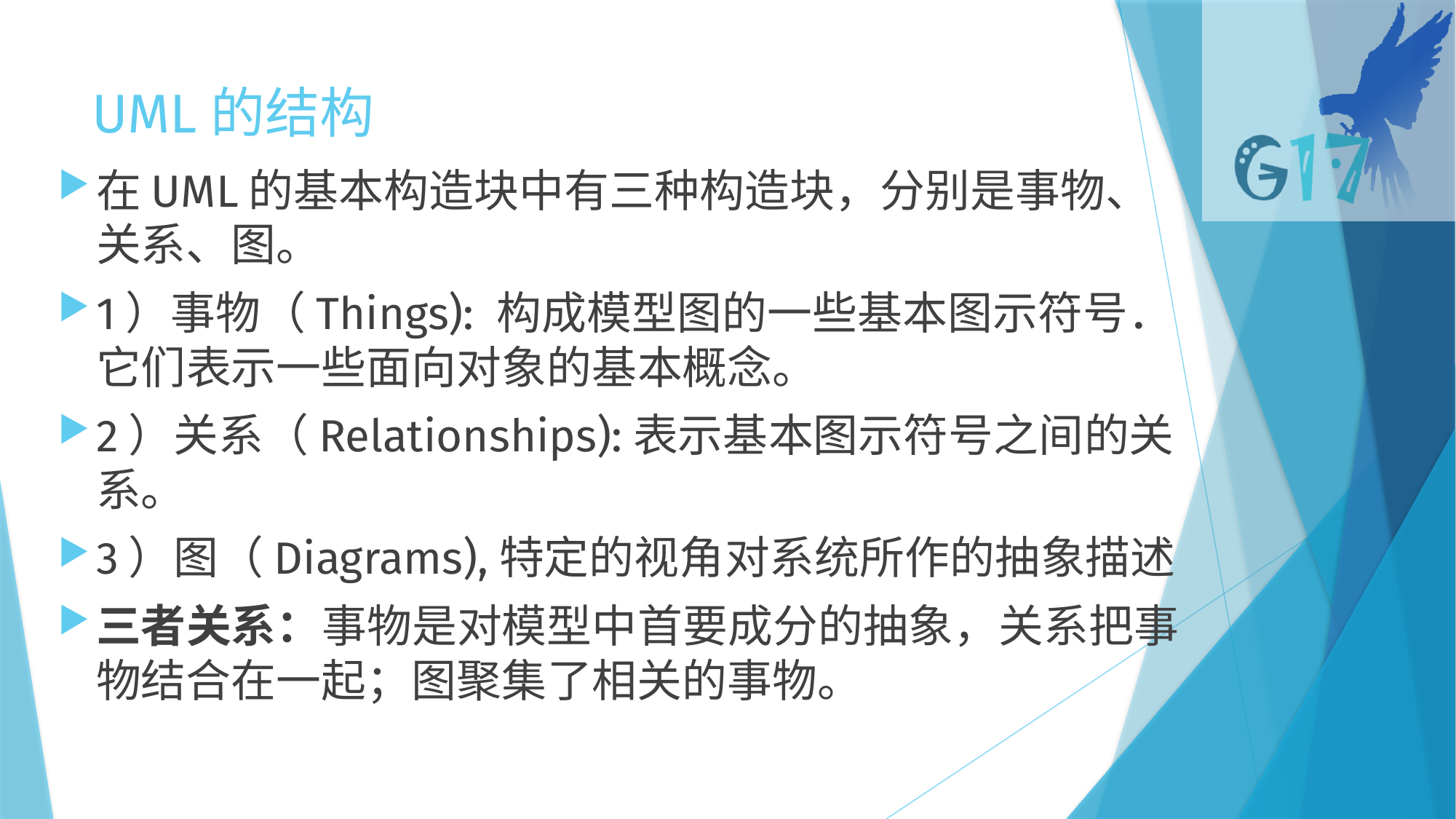

# UML的结构
在UML的基本构造块中有三种构造块，分别是事物、关系、图。
1）事物（Things): 构成模型图的一些基本图示符号．它们表示一些面向对象的基本概念。
2）关系（Relationships):表示基本图示符号之间的关系。
3）图（Diagrams),特定的视角对系统所作的抽象描述
三者关系：事物是对模型中首要成分的抽象，关系把事物结合在一起；图聚集了相关的事物。